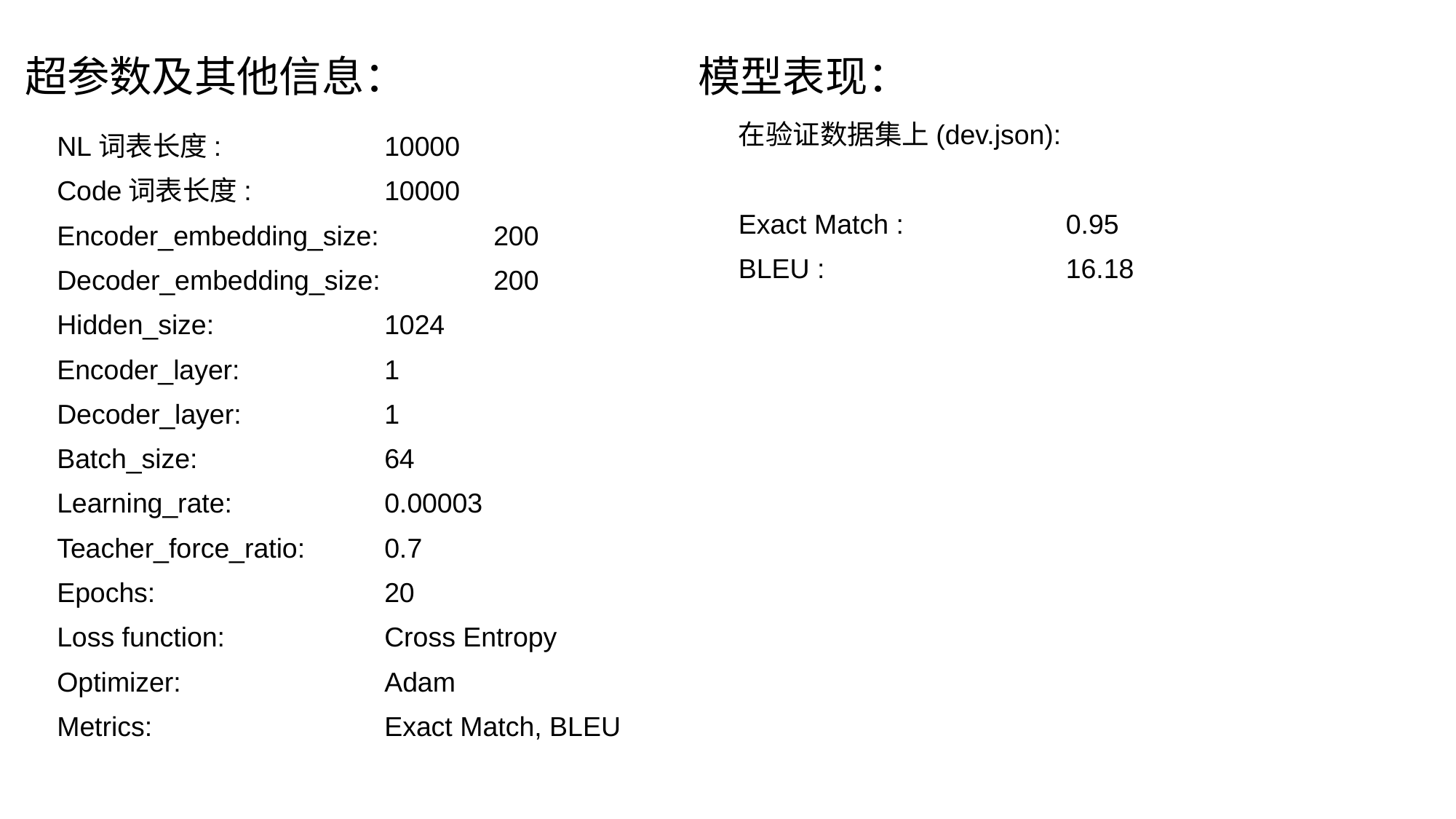

模型表现：
超参数及其他信息：
在验证数据集上(dev.json):

Exact Match : 		0.95
BLEU : 			16.18
NL词表长度: 		10000
Code词表长度: 		10000
Encoder_embedding_size: 	200
Decoder_embedding_size: 	200
Hidden_size: 		1024
Encoder_layer:		1
Decoder_layer:		1
Batch_size:		64
Learning_rate:		0.00003
Teacher_force_ratio:	0.7
Epochs:			20
Loss function:		Cross Entropy
Optimizer:		Adam
Metrics:			Exact Match, BLEU